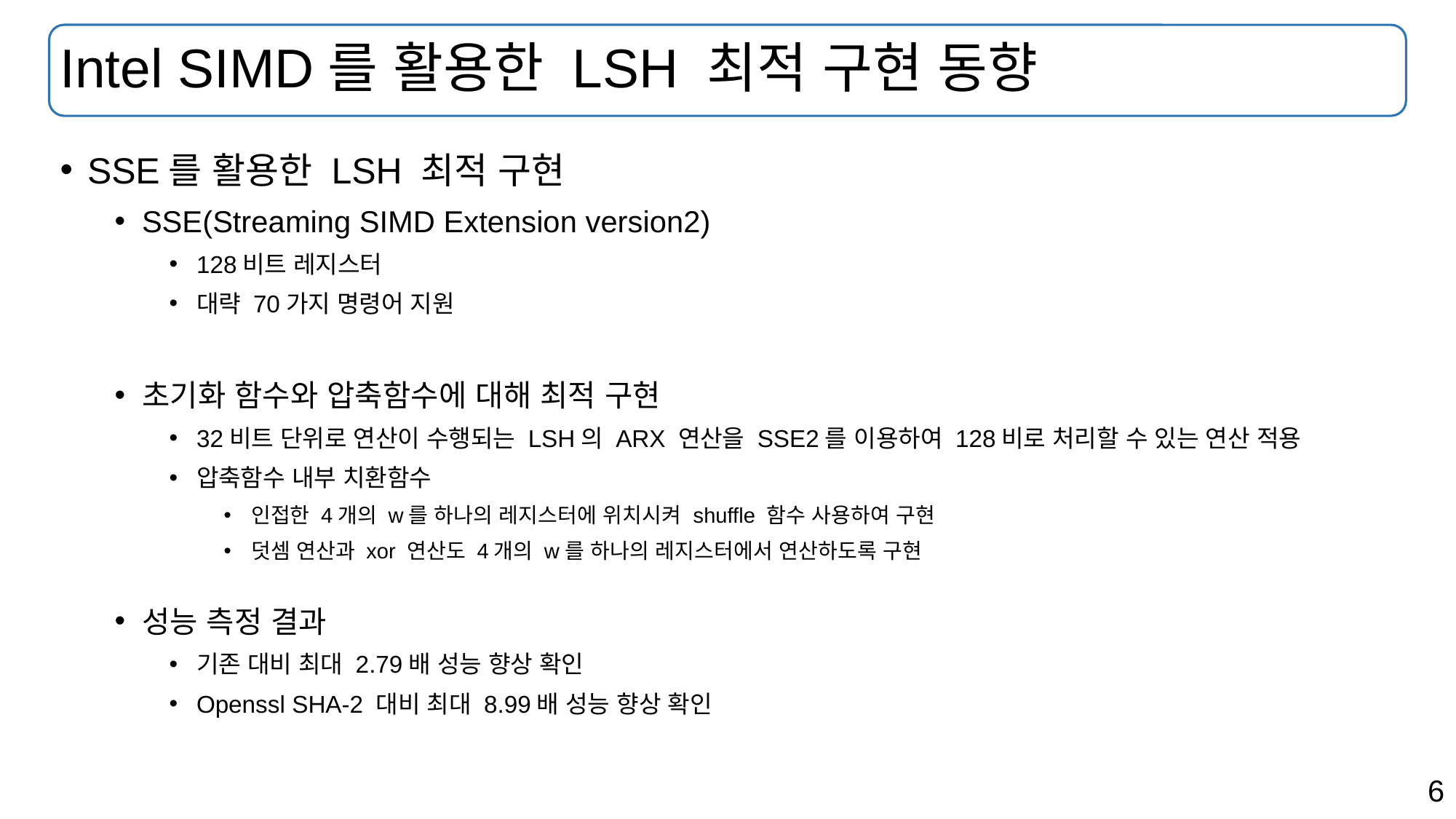

# Intel SIMD를 활용한 LSH 최적 구현 동향
SSE를 활용한 LSH 최적 구현
SSE(Streaming SIMD Extension version2)
128비트 레지스터
대략 70가지 명령어 지원

초기화 함수와 압축함수에 대해 최적 구현
32비트 단위로 연산이 수행되는 LSH의 ARX 연산을 SSE2를 이용하여 128비로 처리할 수 있는 연산 적용
압축함수 내부 치환함수
인접한 4개의 w를 하나의 레지스터에 위치시켜 shuffle 함수 사용하여 구현
덧셈 연산과 xor 연산도 4개의 w를 하나의 레지스터에서 연산하도록 구현
성능 측정 결과
기존 대비 최대 2.79배 성능 향상 확인
Openssl SHA-2 대비 최대 8.99배 성능 향상 확인